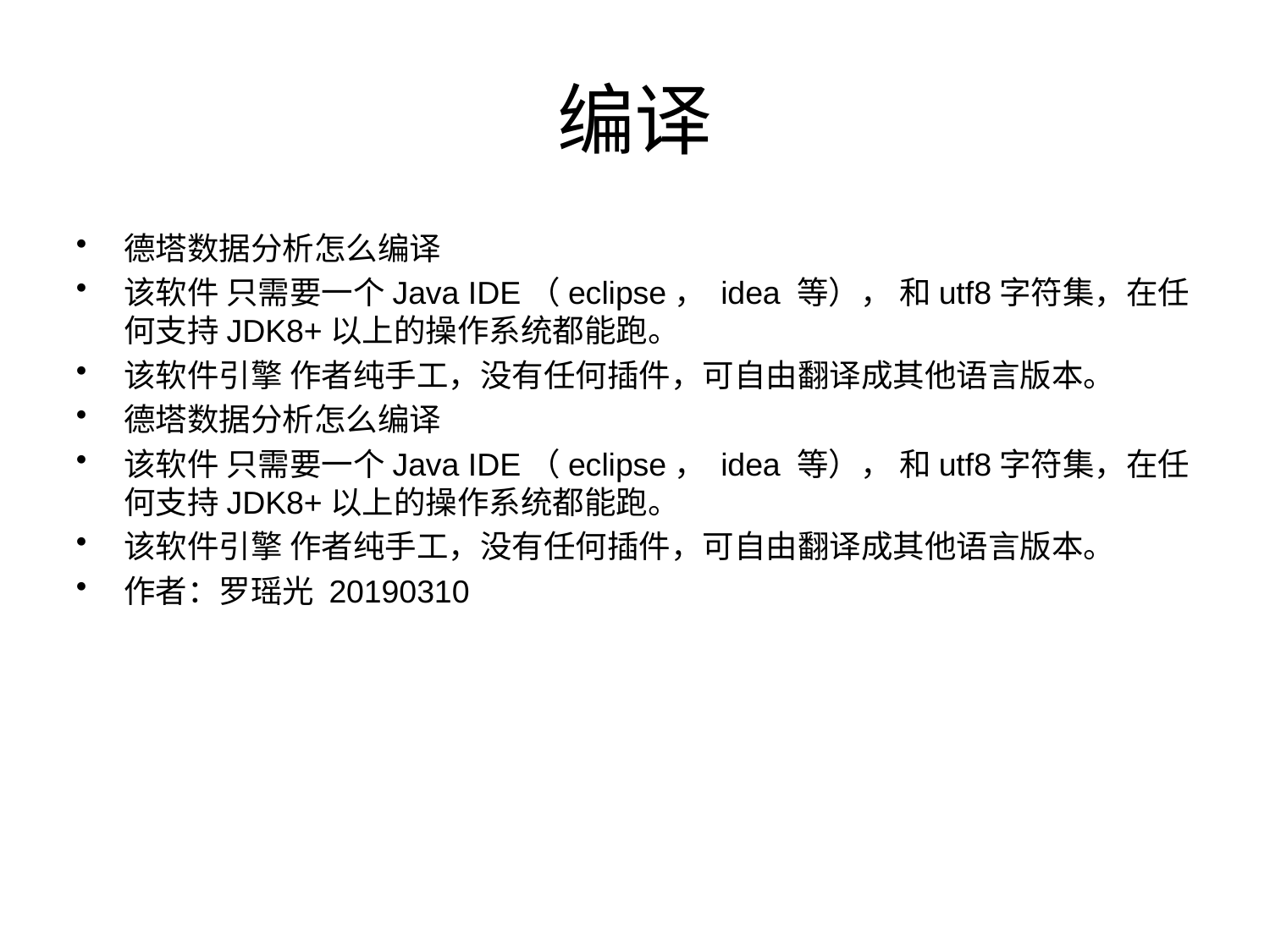

# 编译
德塔数据分析怎么编译
该软件 只需要一个Java IDE（eclipse， idea 等）， 和utf8字符集，在任何支持JDK8+以上的操作系统都能跑。
该软件引擎 作者纯手工，没有任何插件，可自由翻译成其他语言版本。
德塔数据分析怎么编译
该软件 只需要一个Java IDE（eclipse， idea 等）， 和utf8字符集，在任何支持JDK8+以上的操作系统都能跑。
该软件引擎 作者纯手工，没有任何插件，可自由翻译成其他语言版本。
作者：罗瑶光 20190310